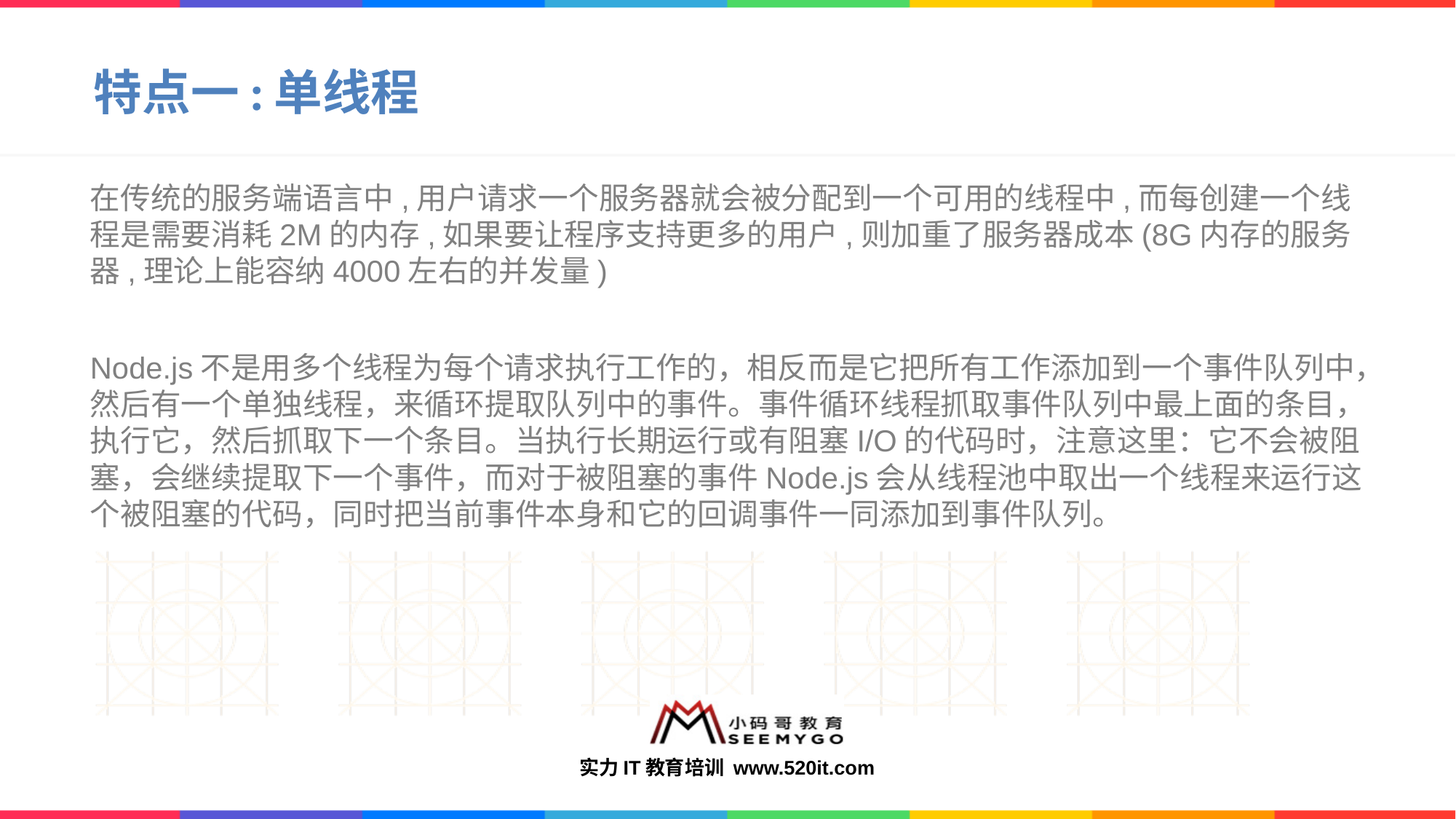

# 特点一:单线程
在传统的服务端语言中,用户请求一个服务器就会被分配到一个可用的线程中,而每创建一个线程是需要消耗2M的内存,如果要让程序支持更多的用户,则加重了服务器成本(8G内存的服务器,理论上能容纳4000左右的并发量)

Node.js不是用多个线程为每个请求执行工作的，相反而是它把所有工作添加到一个事件队列中，然后有一个单独线程，来循环提取队列中的事件。事件循环线程抓取事件队列中最上面的条目，执行它，然后抓取下一个条目。当执行长期运行或有阻塞I/O的代码时，注意这里：它不会被阻塞，会继续提取下一个事件，而对于被阻塞的事件Node.js会从线程池中取出一个线程来运行这个被阻塞的代码，同时把当前事件本身和它的回调事件一同添加到事件队列。